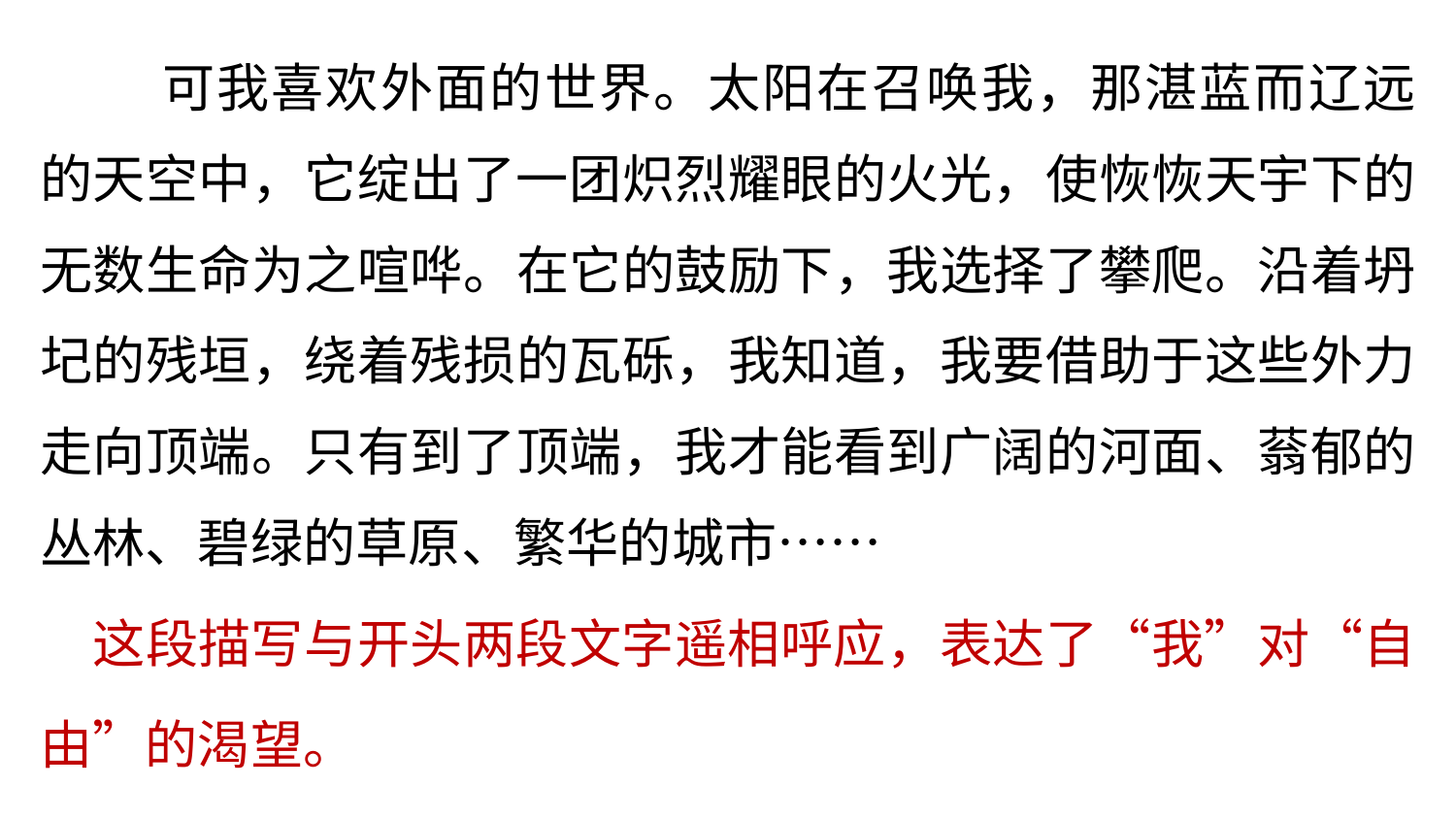

可我喜欢外面的世界。太阳在召唤我，那湛蓝而辽远的天空中，它绽出了一团炽烈耀眼的火光，使恢恢天宇下的无数生命为之喧哗。在它的鼓励下，我选择了攀爬。沿着坍圮的残垣，绕着残损的瓦砾，我知道，我要借助于这些外力走向顶端。只有到了顶端，我才能看到广阔的河面、蓊郁的丛林、碧绿的草原、繁华的城市……
这段描写与开头两段文字遥相呼应，表达了“我”对“自由”的渴望。